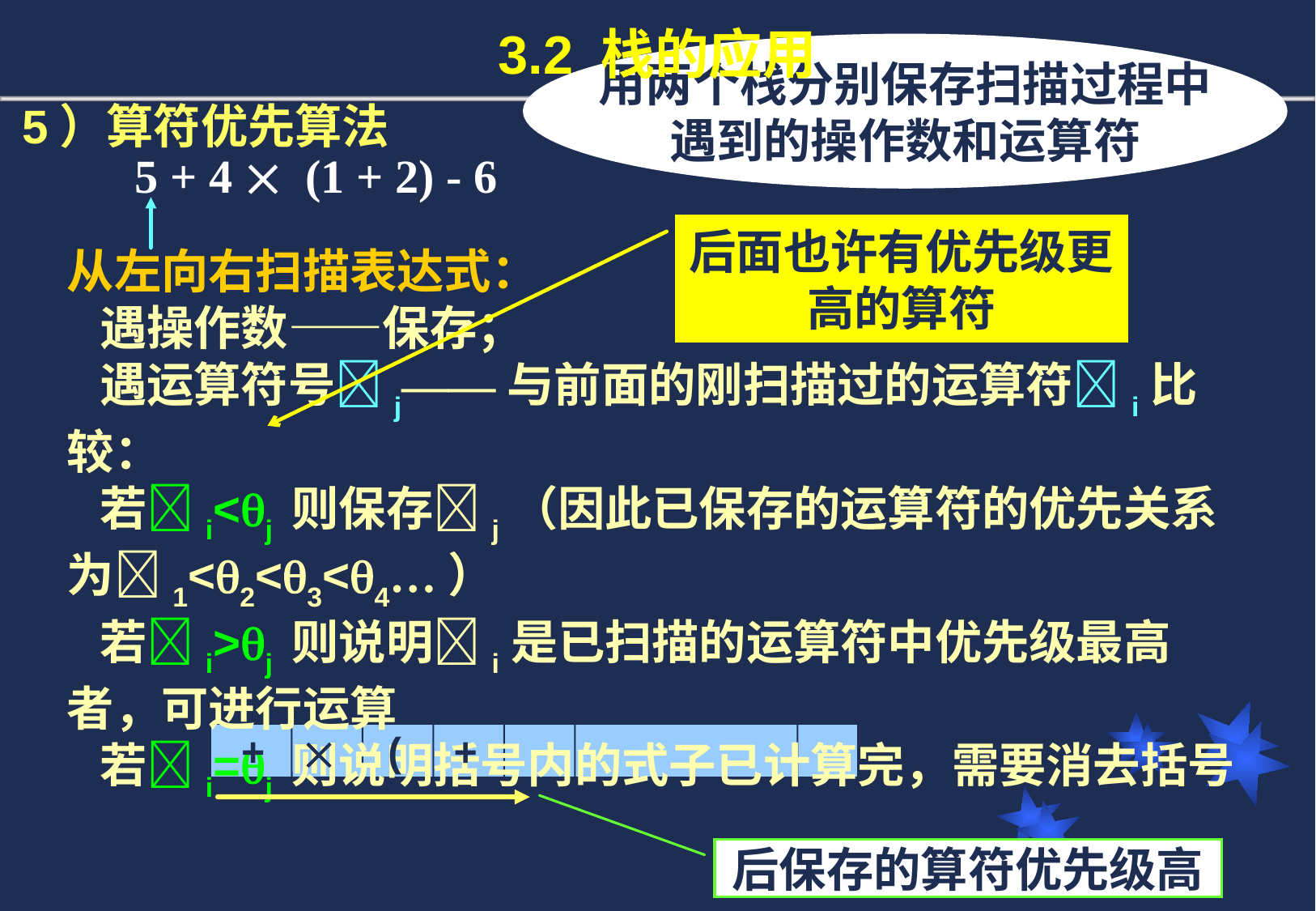

3.2 栈的应用
用两个栈分别保存扫描过程中
遇到的操作数和运算符
5）算符优先算法
5 + 4 ×  (1 + 2) - 6

后面也许有优先级更高的算符
从左向右扫描表达式：
  遇操作数——保存；
  遇运算符号θj——与前面的刚扫描过的运算符θi比较：
  若θi<θj 则保存θj（因此已保存的运算符的优先关系为θ1<θ2<θ3<θ4…）
  若θi>θj 则说明θi是已扫描的运算符中优先级最高者，可进行运算
  若θi=θj 则说明括号内的式子已计算完，需要消去括号
+
×
(
+

后保存的算符优先级高